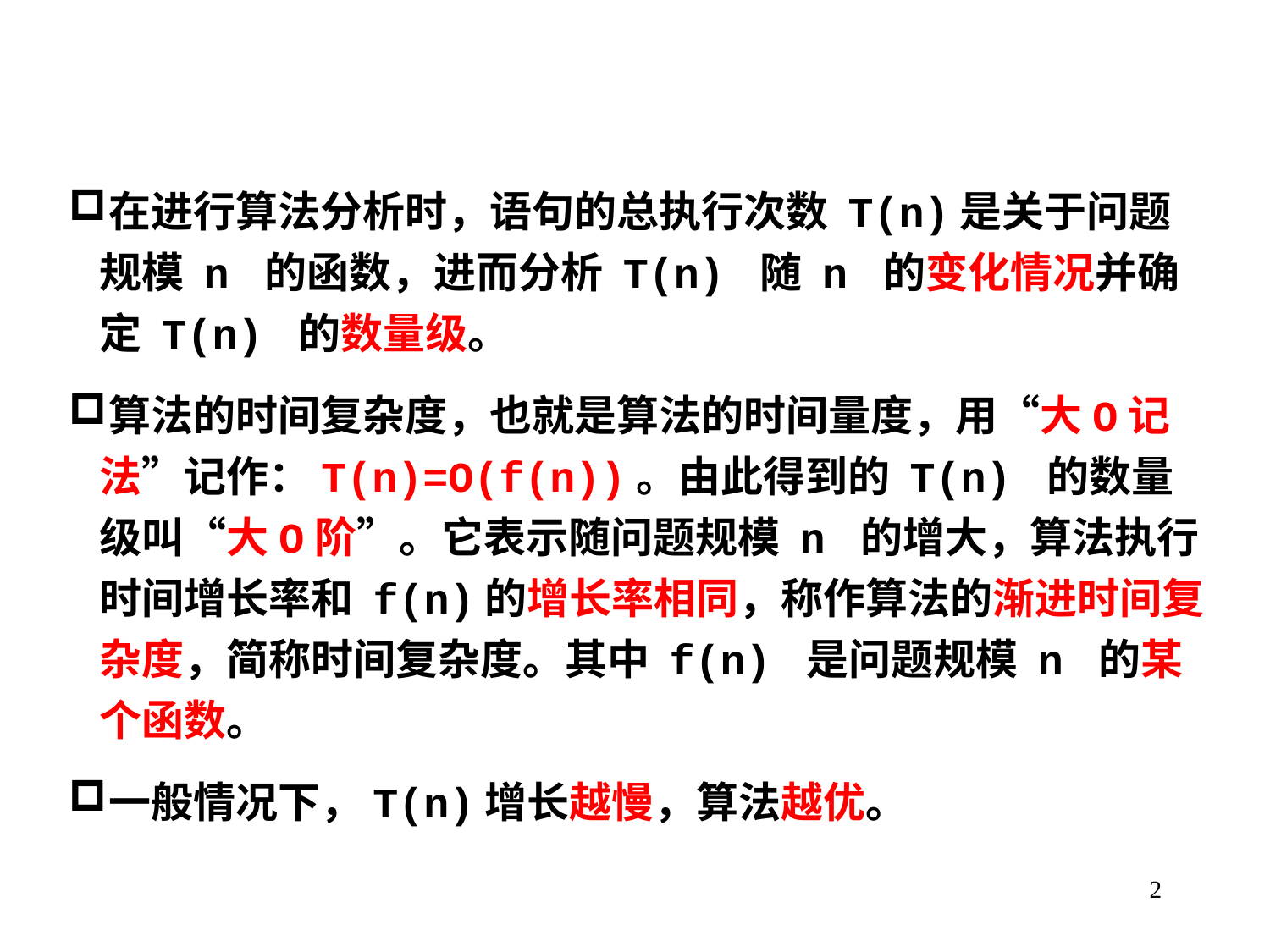

在进行算法分析时，语句的总执行次数 T(n)是关于问题规模 n 的函数，进而分析 T(n) 随 n 的变化情况并确定 T(n) 的数量级。
算法的时间复杂度，也就是算法的时间量度，用“大O记法”记作：T(n)=O(f(n))。由此得到的 T(n) 的数量级叫“大O阶”。它表示随问题规模 n 的增大，算法执行时间增长率和 f(n)的增长率相同，称作算法的渐进时间复杂度，简称时间复杂度。其中 f(n) 是问题规模 n 的某个函数。
一般情况下，T(n)增长越慢，算法越优。
2